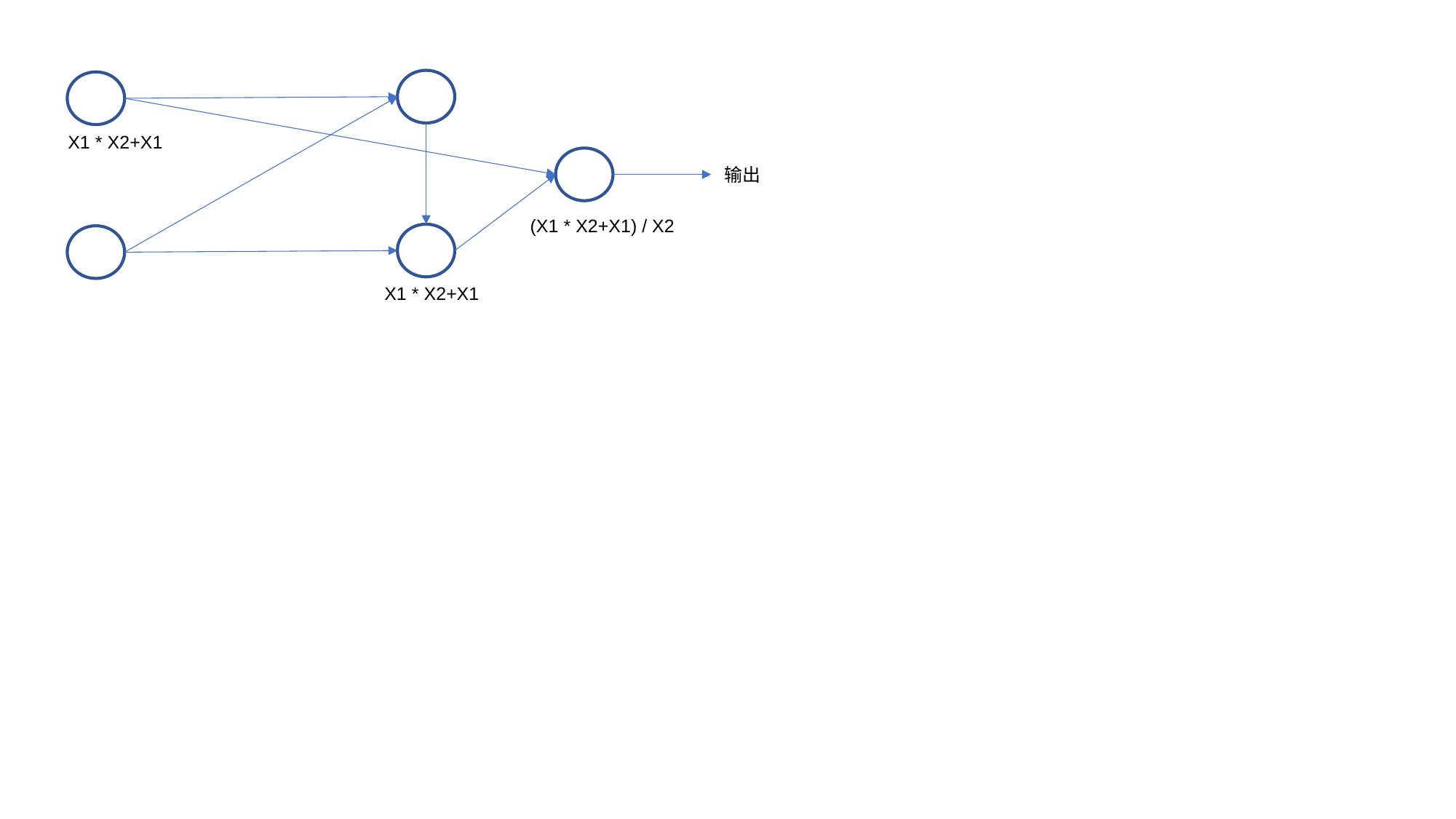

X1 * X2+X1

输出
(X1 * X2+X1) / X2

X1 * X2+X1